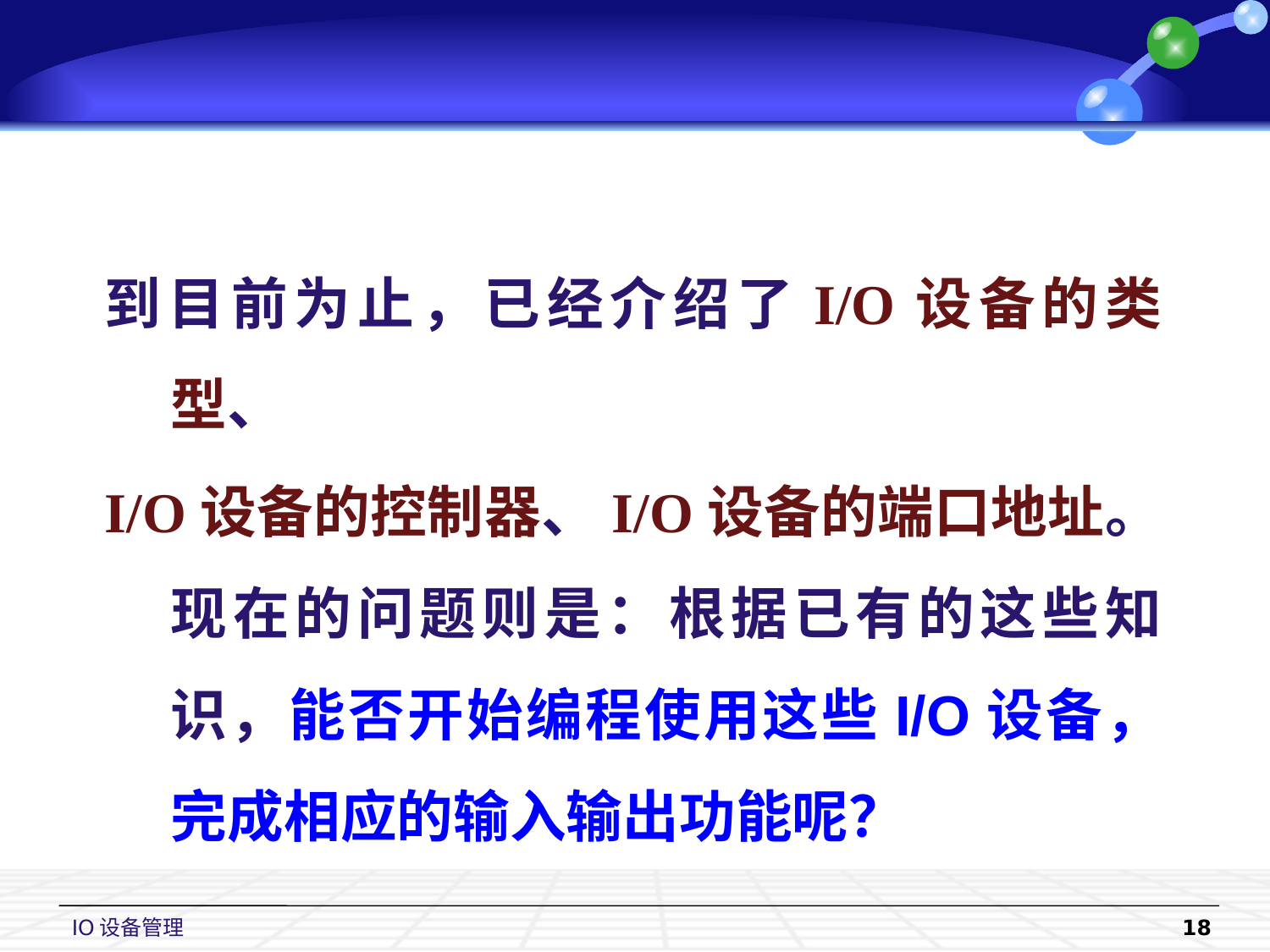

到目前为止，已经介绍了I/O设备的类型、
I/O设备的控制器、I/O设备的端口地址。现在的问题则是：根据已有的这些知识，能否开始编程使用这些I/O设备，完成相应的输入输出功能呢？
IO设备管理
18